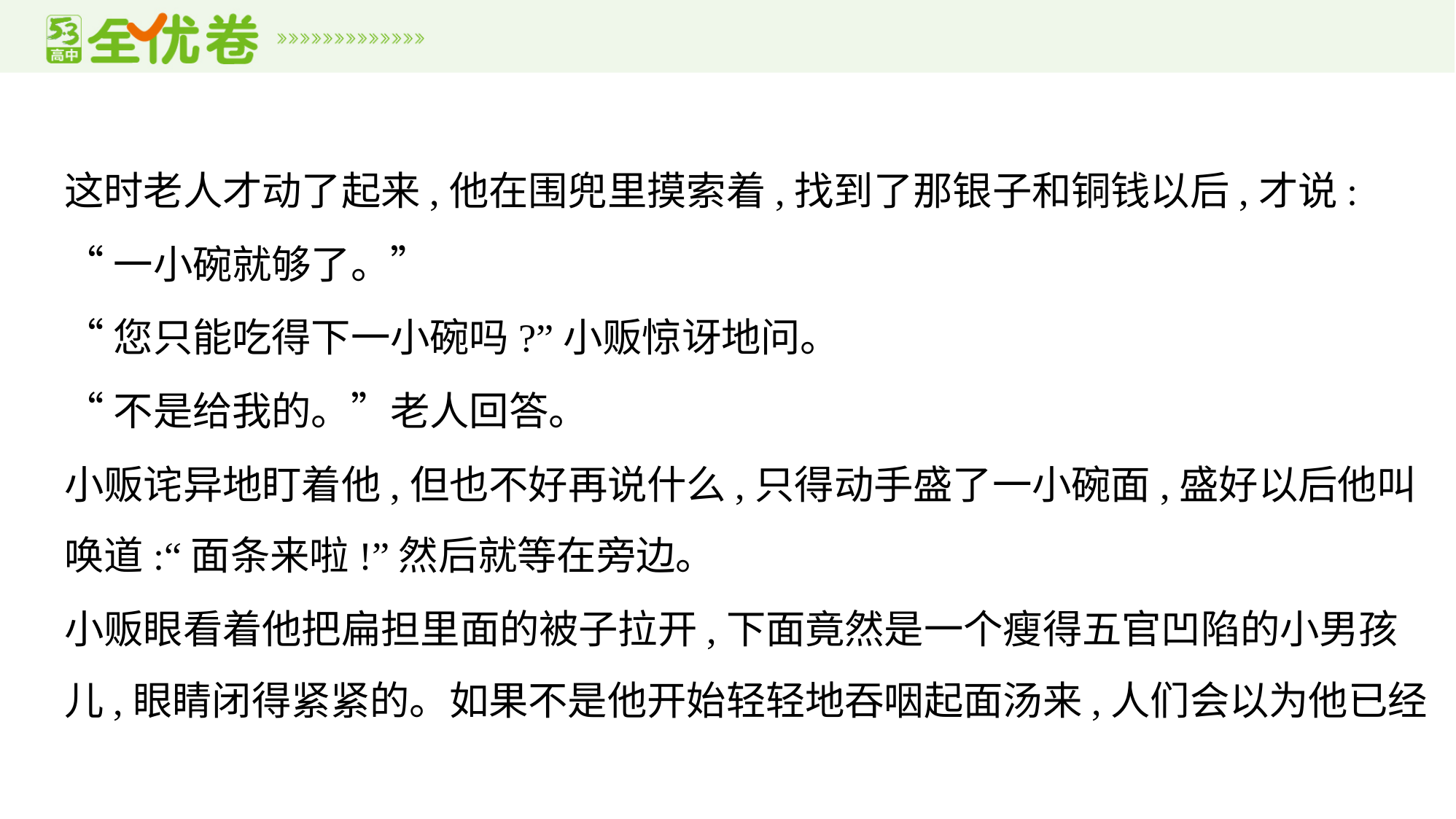

这时老人才动了起来,他在围兜里摸索着,找到了那银子和铜钱以后,才说:
“一小碗就够了。”
“您只能吃得下一小碗吗?”小贩惊讶地问。
“不是给我的。”老人回答。
小贩诧异地盯着他,但也不好再说什么,只得动手盛了一小碗面,盛好以后他叫
唤道:“面条来啦!”然后就等在旁边。
小贩眼看着他把扁担里面的被子拉开,下面竟然是一个瘦得五官凹陷的小男孩
儿,眼睛闭得紧紧的。如果不是他开始轻轻地吞咽起面汤来,人们会以为他已经